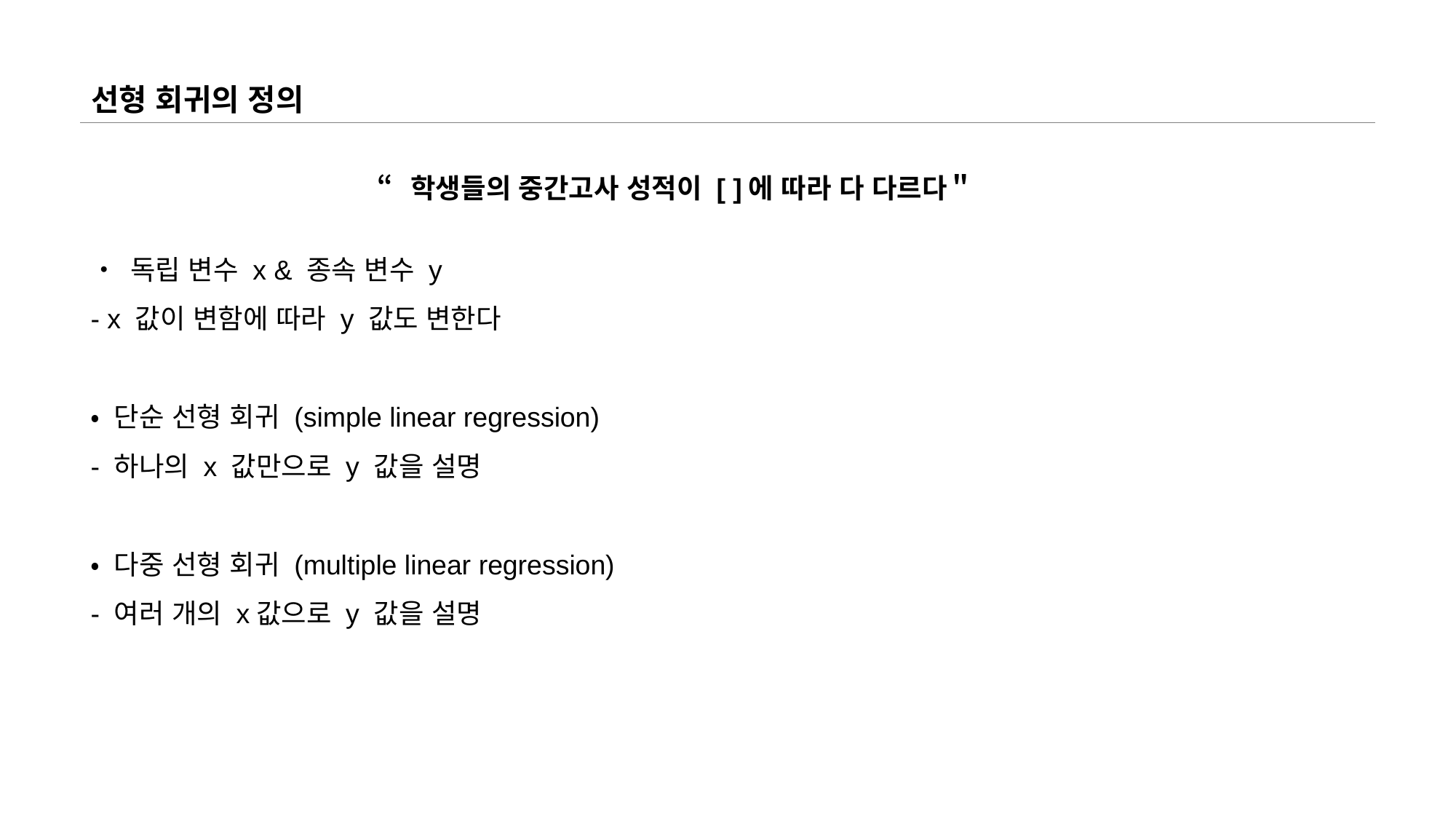

# 선형 회귀의 정의
“학생들의 중간고사 성적이 [ ]에 따라 다 다르다＂
• 독립 변수 x & 종속 변수 y
- x 값이 변함에 따라 y 값도 변한다

• 단순 선형 회귀 (simple linear regression)
- 하나의 x 값만으로 y 값을 설명

• 다중 선형 회귀 (multiple linear regression)
- 여러 개의 x값으로 y 값을 설명